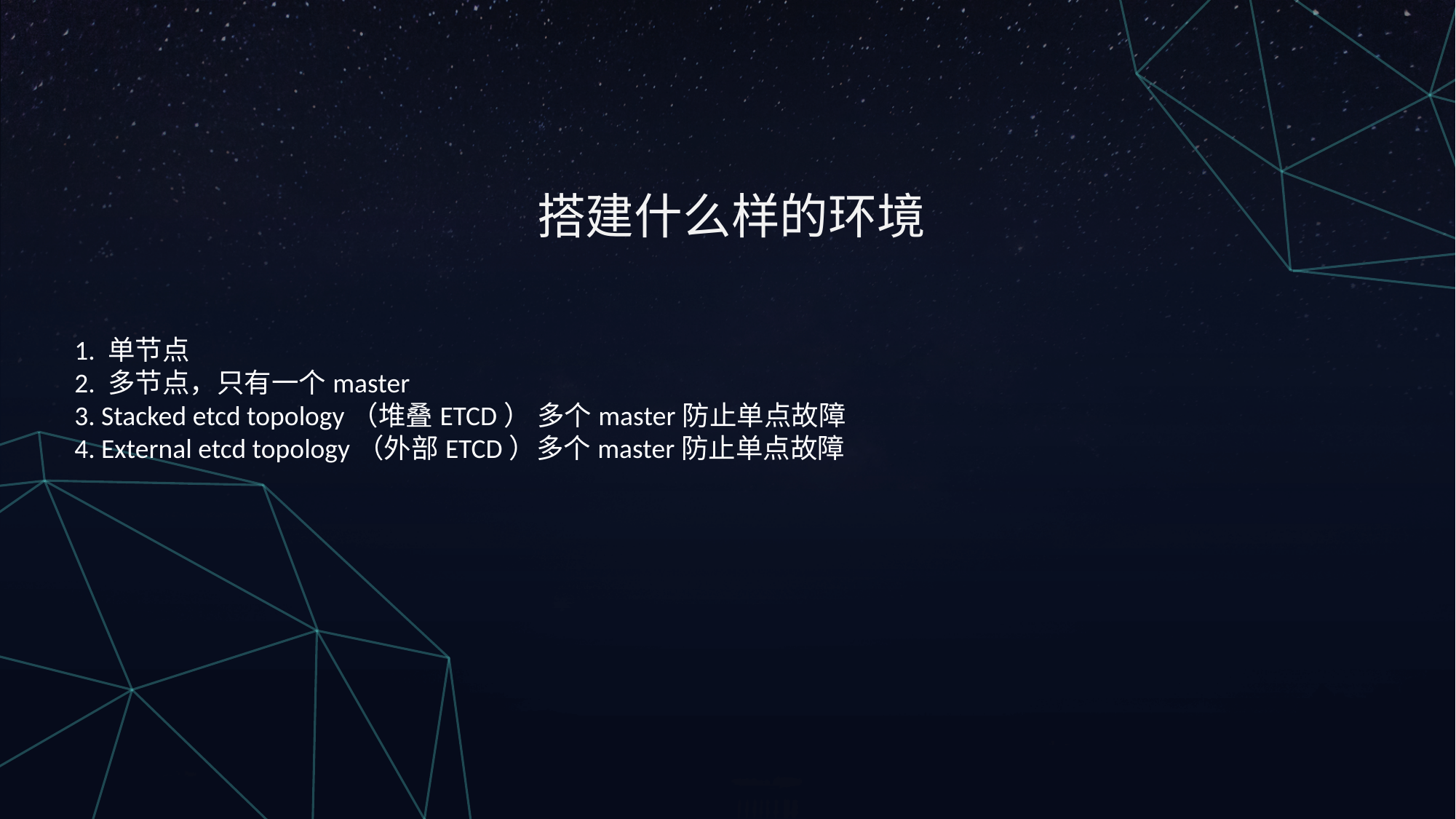

搭建什么样的环境
1. 单节点
2. 多节点，只有一个master
3. Stacked etcd topology（堆叠ETCD） 多个master防止单点故障
4. External etcd topology（外部ETCD）多个master防止单点故障